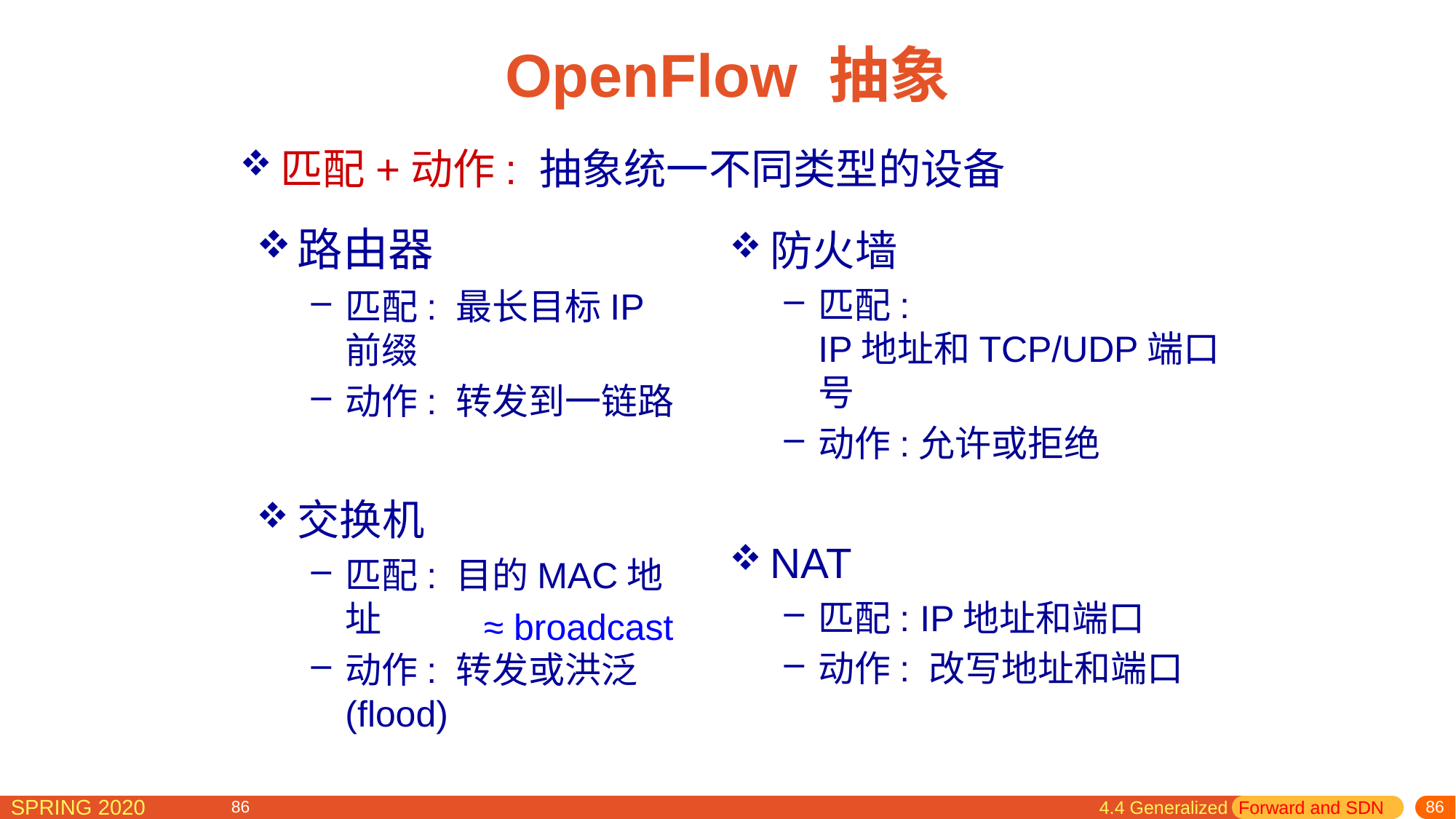

# OpenFlow 抽象
匹配+动作: 抽象统一不同类型的设备
路由器
匹配: 最长目标IP前缀
动作: 转发到一链路

交换机
匹配: 目的MAC地址
动作: 转发或洪泛(flood)
防火墙
匹配: IP地址和TCP/UDP端口号
动作:允许或拒绝

NAT
匹配: IP地址和端口
动作: 改写地址和端口

≈ broadcast
4.4 Generalized  Forward and SDN